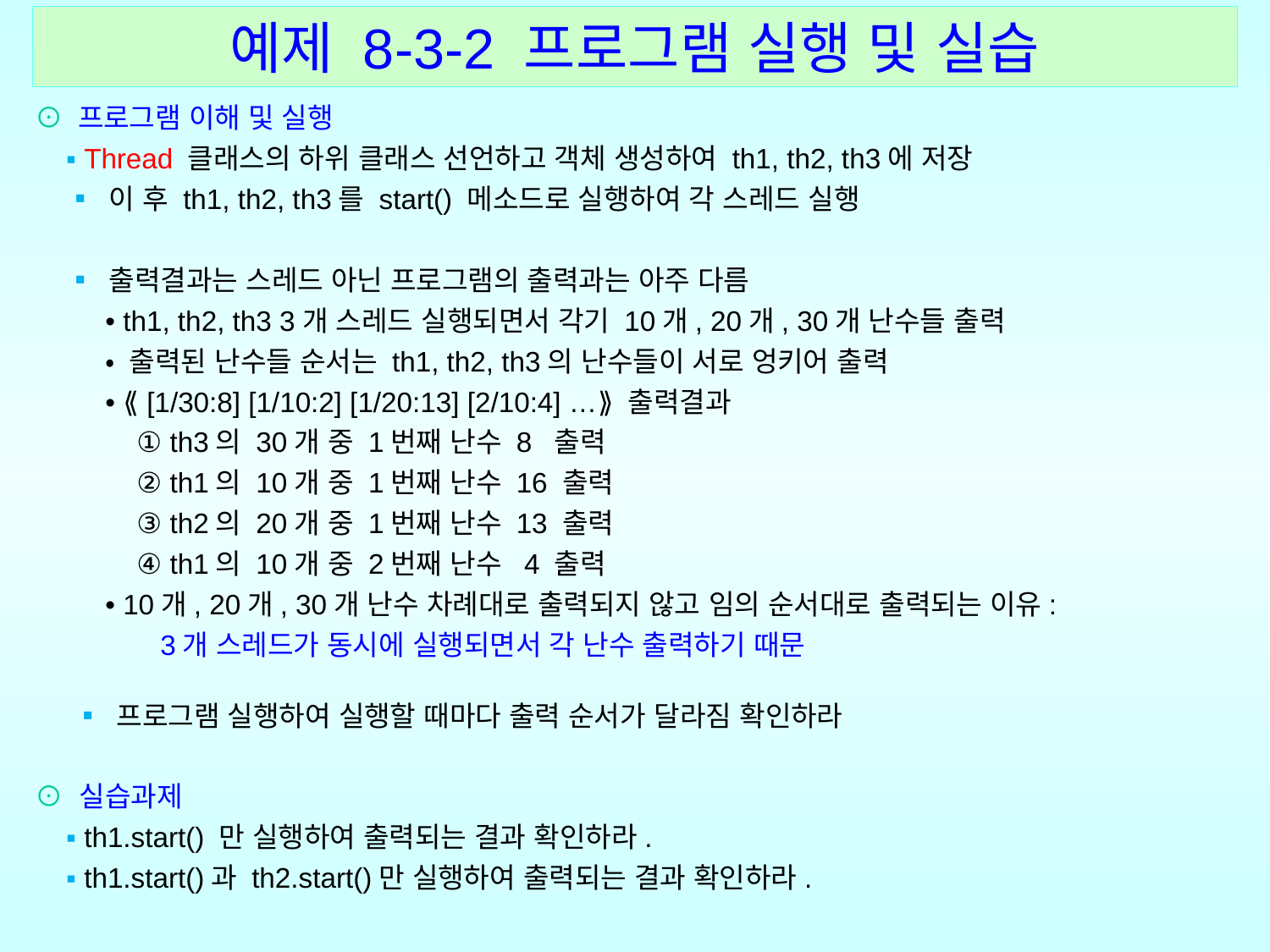

예제 8-3-2 프로그램 실행 및 실습
⊙ 프로그램 이해 및 실행
    ▪ Thread 클래스의 하위 클래스 선언하고 객체 생성하여 th1, th2, th3에 저장
    ▪ 이 후 th1, th2, th3를 start() 메소드로 실행하여 각 스레드 실행

    ▪ 출력결과는 스레드 아닌 프로그램의 출력과는 아주 다름
         • th1, th2, th3 3개 스레드 실행되면서 각기 10개, 20개, 30개 난수들 출력
         • 출력된 난수들 순서는 th1, th2, th3의 난수들이 서로 엉키어 출력
         • ⟪ [1/30:8] [1/10:2] [1/20:13] [2/10:4] …⟫ 출력결과
             ① th3의 30개 중 1번째 난수 8  출력
             ② th1의 10개 중 1번째 난수 16 출력
             ③ th2의 20개 중 1번째 난수 13 출력
             ④ th1의 10개 중 2번째 난수  4 출력
         • 10개, 20개, 30개 난수 차례대로 출력되지 않고 임의 순서대로 출력되는 이유:
                3개 스레드가 동시에 실행되면서 각 난수 출력하기 때문

     ▪ 프로그램 실행하여 실행할 때마다 출력 순서가 달라짐 확인하라

⊙ 실습과제
    ▪ th1.start() 만 실행하여 출력되는 결과 확인하라.
    ▪ th1.start()과 th2.start()만 실행하여 출력되는 결과 확인하라.